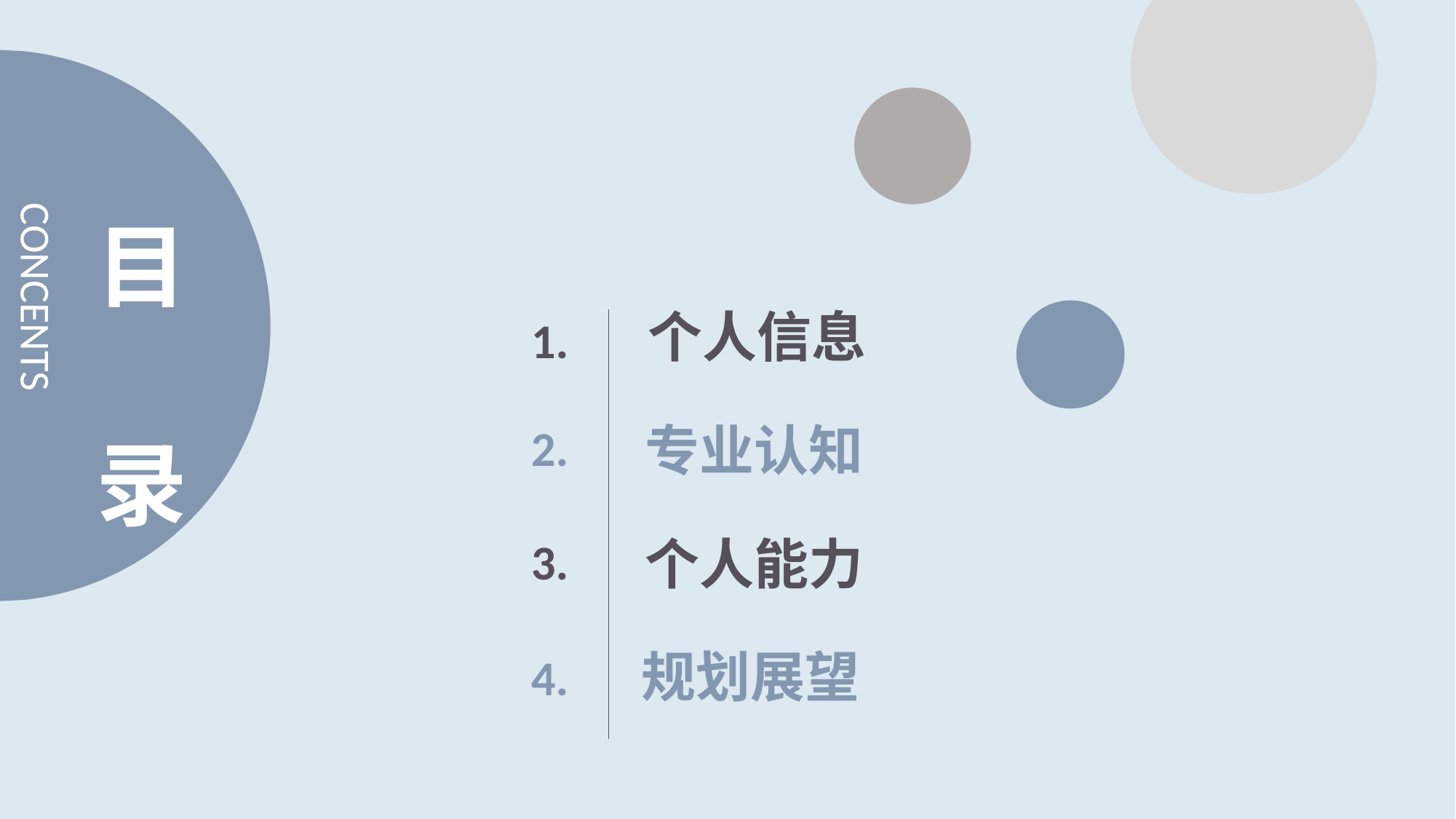

CONCENTS
目  录
个人信息

  1.
专业认知
  2.
  3.
个人能力
规划展望
  4.